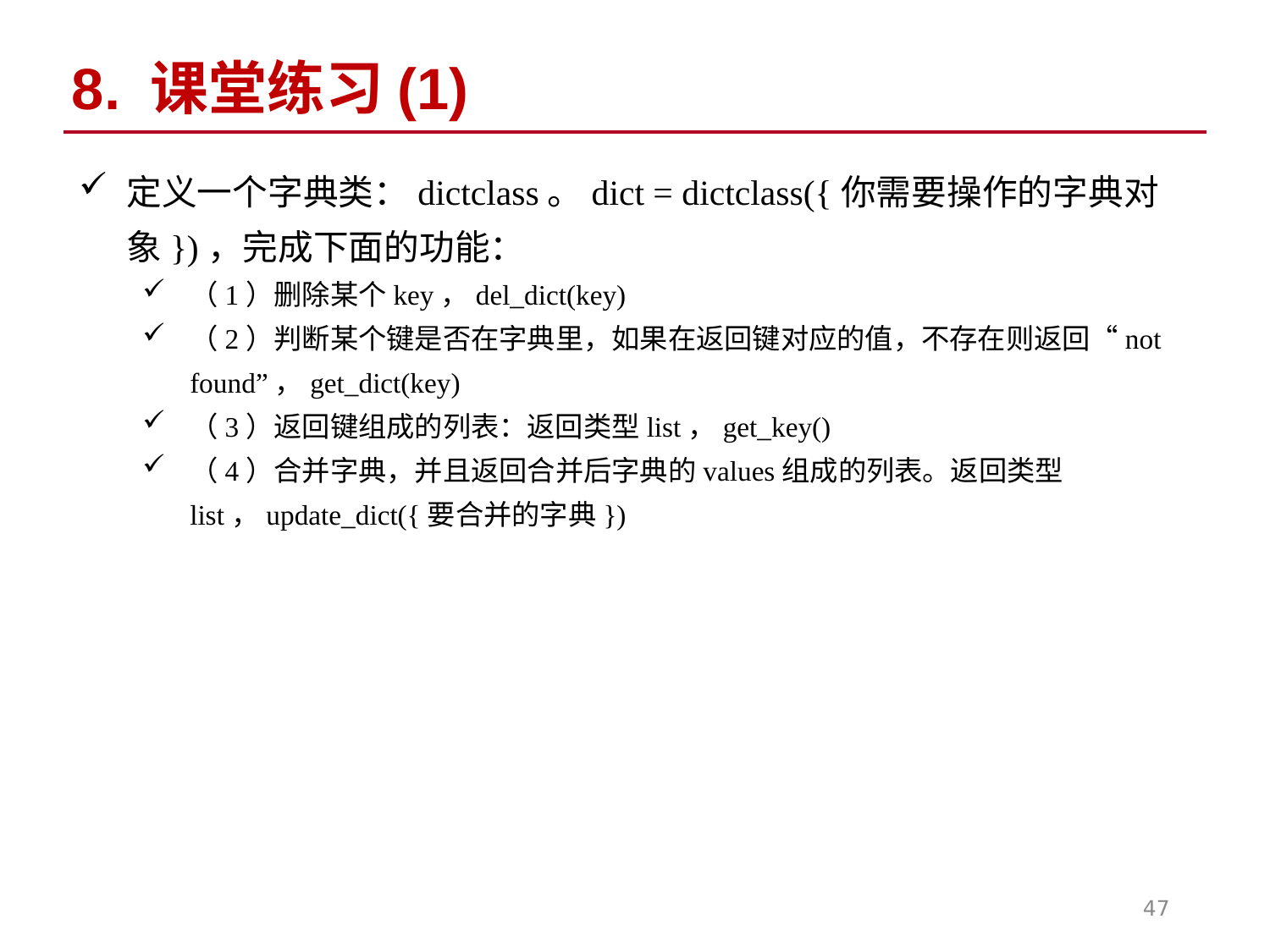

8. 课堂练习(1)
定义一个字典类：dictclass。dict = dictclass({你需要操作的字典对象})，完成下面的功能：
（1）删除某个key，del_dict(key)
（2）判断某个键是否在字典里，如果在返回键对应的值，不存在则返回“not found”，get_dict(key)
（3）返回键组成的列表：返回类型list，get_key()
（4）合并字典，并且返回合并后字典的values组成的列表。返回类型 list，update_dict({要合并的字典})
47